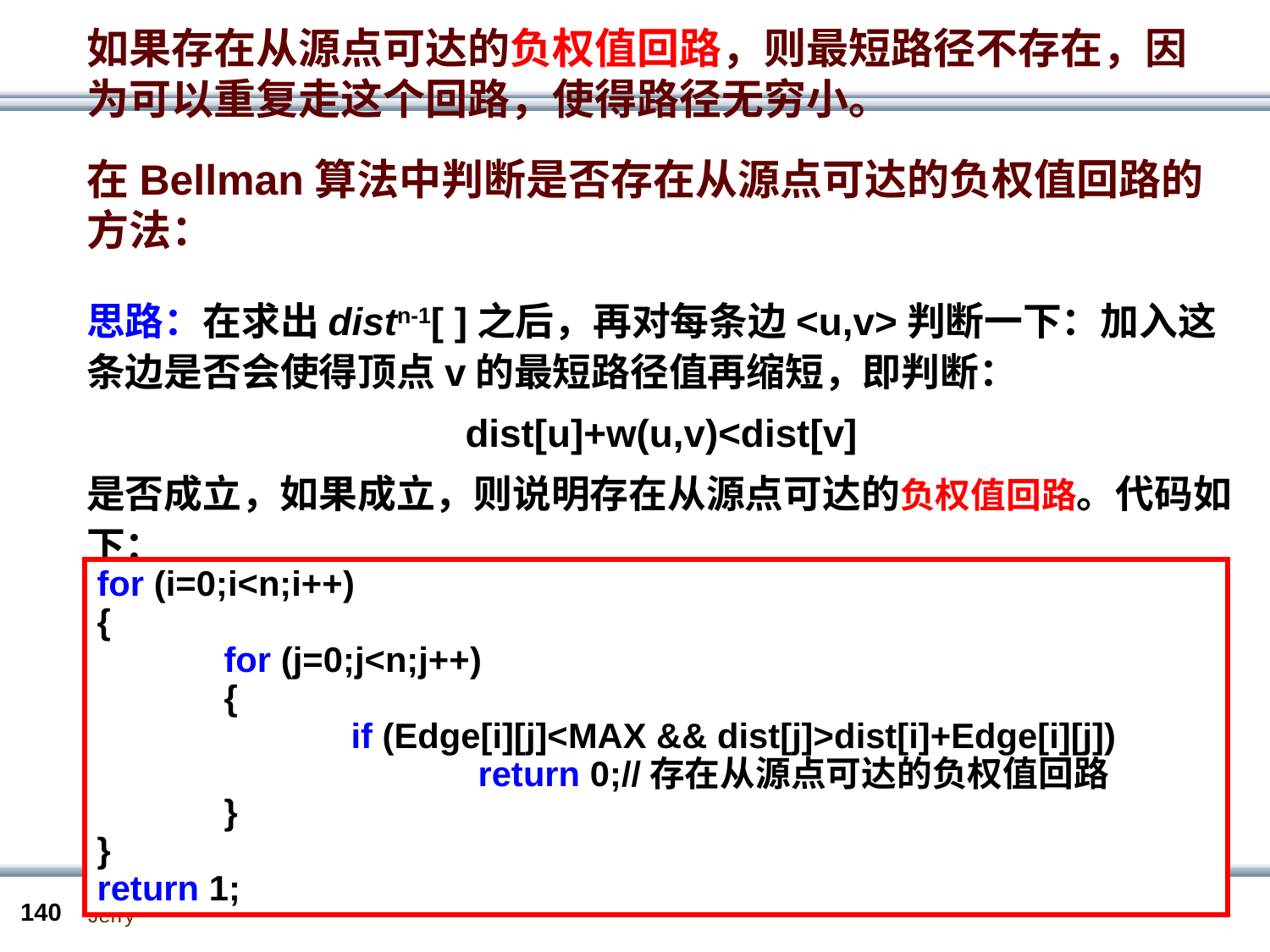

# 如果存在从源点可达的负权值回路，则最短路径不存在，因为可以重复走这个回路，使得路径无穷小。 在Bellman算法中判断是否存在从源点可达的负权值回路的方法：
思路：在求出distn-1[ ]之后，再对每条边<u,v>判断一下：加入这条边是否会使得顶点v的最短路径值再缩短，即判断：
dist[u]+w(u,v)<dist[v]
是否成立，如果成立，则说明存在从源点可达的负权值回路。代码如下：
for (i=0;i<n;i++)
{
	for (j=0;j<n;j++)
	{
		if (Edge[i][j]<MAX && dist[j]>dist[i]+Edge[i][j])
			return 0;//存在从源点可达的负权值回路
	}
}
return 1;